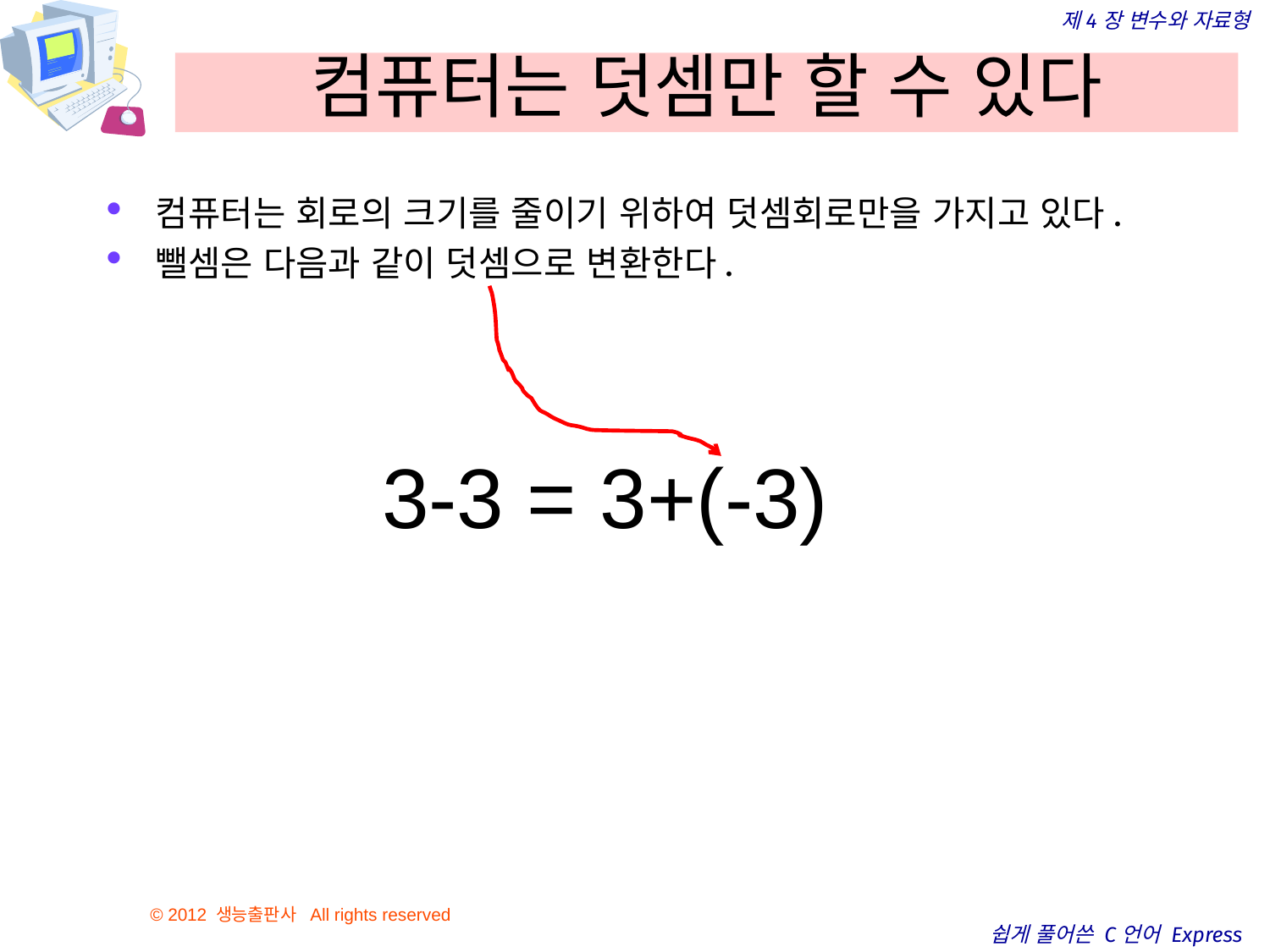

# 컴퓨터는 덧셈만 할 수 있다
컴퓨터는 회로의 크기를 줄이기 위하여 덧셈회로만을 가지고 있다.
뺄셈은 다음과 같이 덧셈으로 변환한다.

3-3 = 3+(-3)